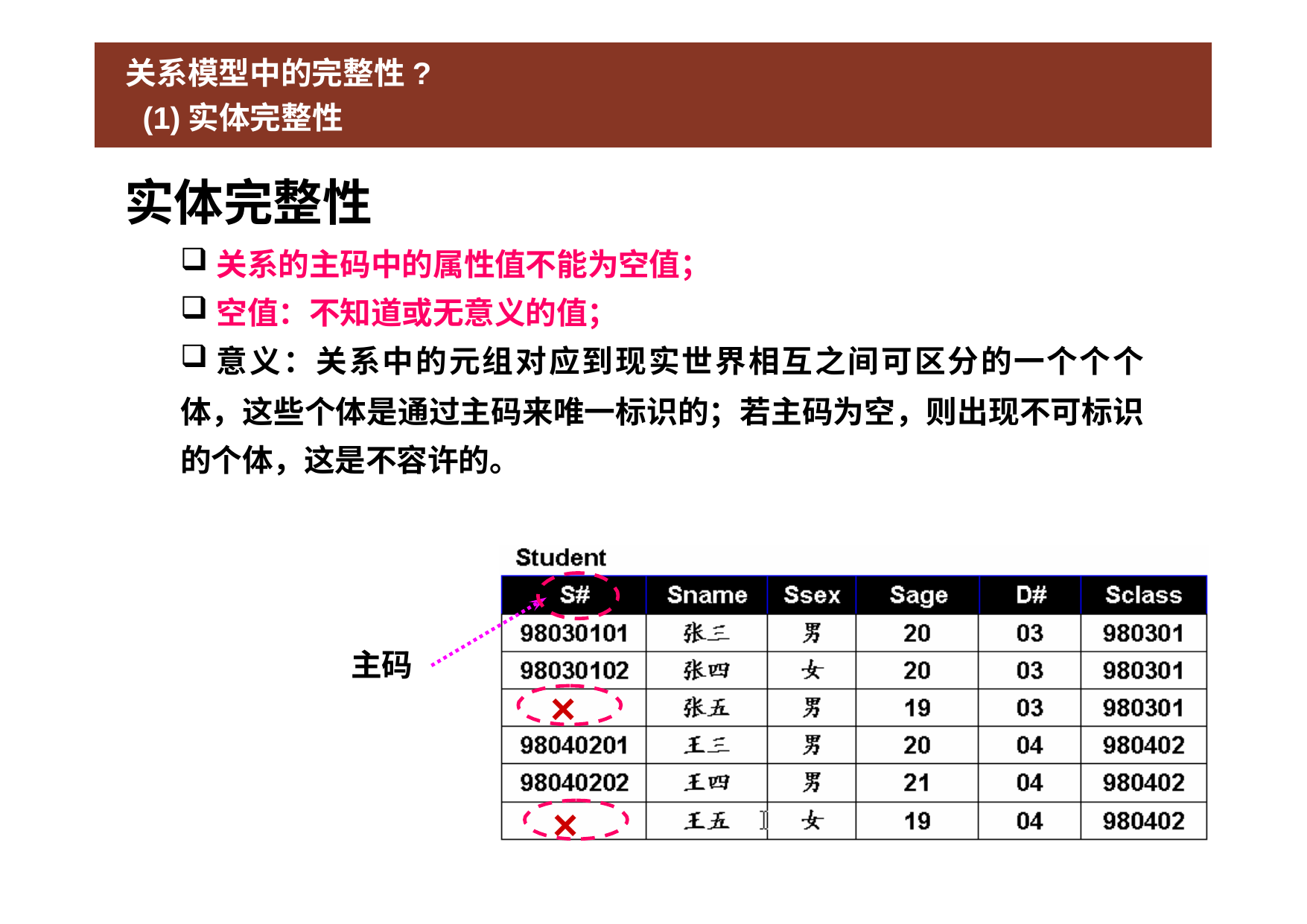

关系模型中的完整性?  (1)实体完整性
实体完整性
关系的主码中的属性值不能为空值；
空值：不知道或无意义的值；
意义：关系中的元组对应到现实世界相互之间可区分的一个个个
体，这些个体是通过主码来唯一标识的；若主码为空，则出现不可标识 的个体，这是不容许的。

主码
×

×